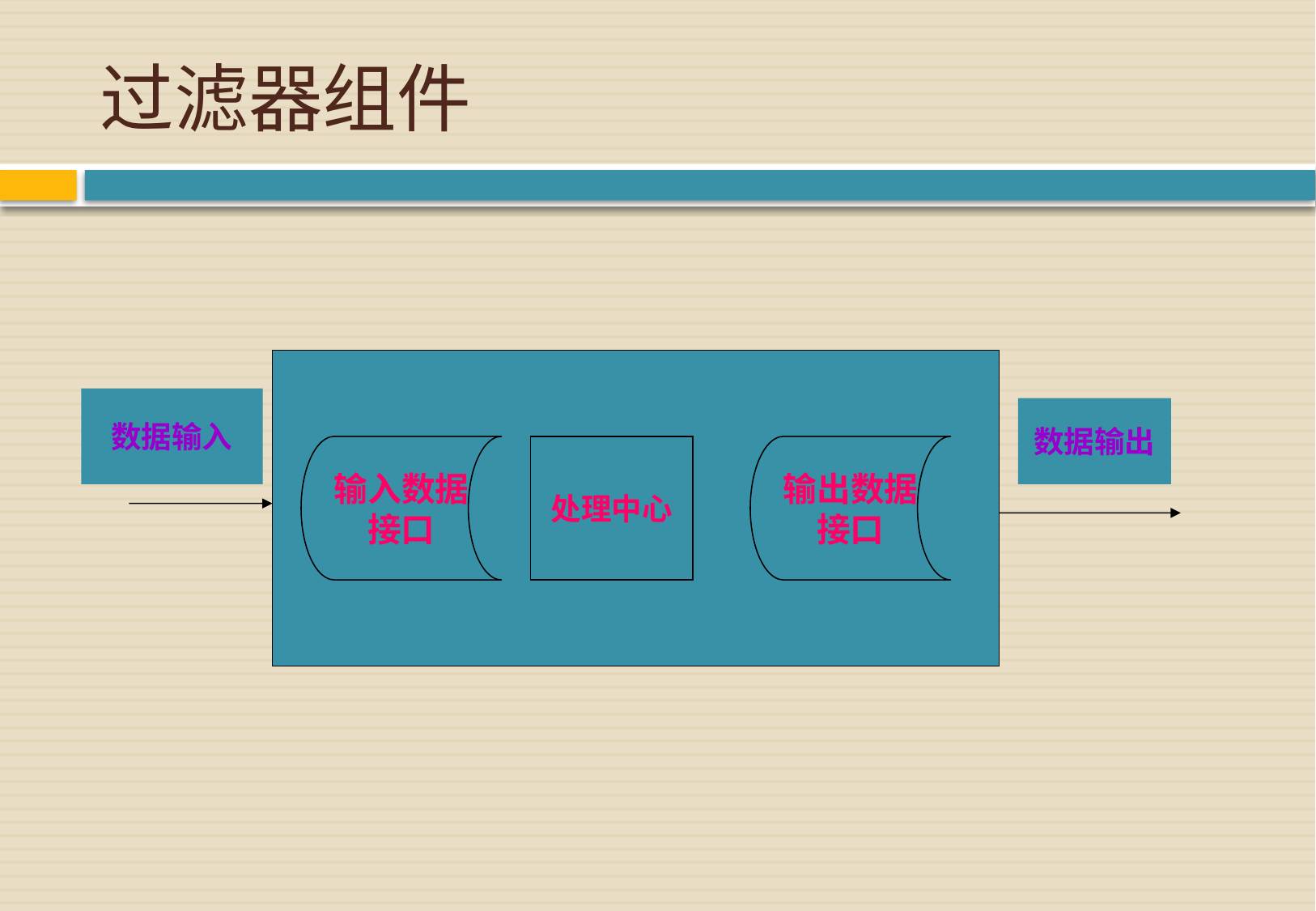

# 过滤器组件

数据输入
数据输出
输入数据
接口
处理中心
输出数据
接口